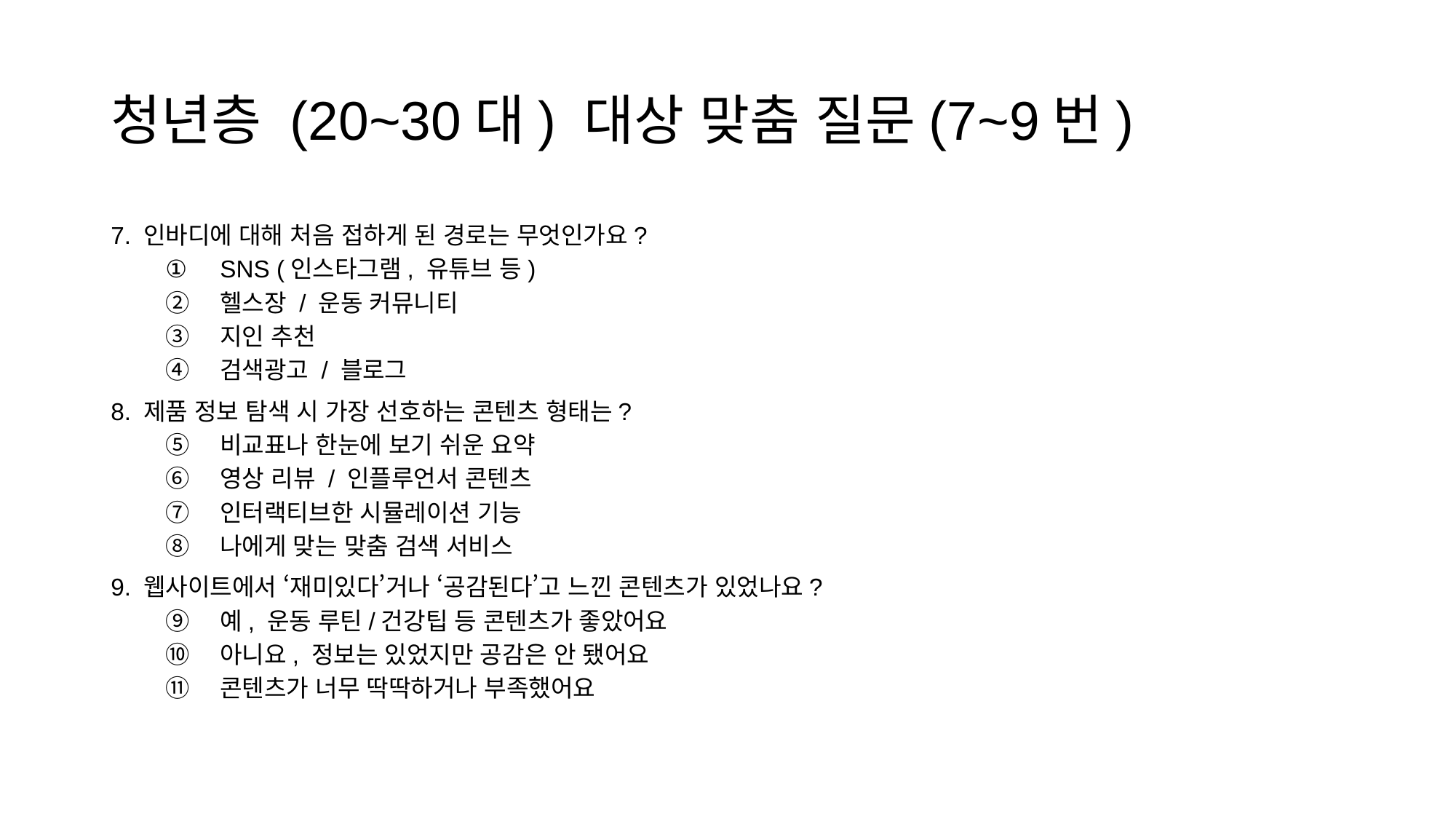

# 청년층 (20~30대) 대상 맞춤 질문(7~9번)
7. 인바디에 대해 처음 접하게 된 경로는 무엇인가요?
SNS (인스타그램, 유튜브 등)
헬스장 / 운동 커뮤니티
지인 추천
검색광고 / 블로그
8. 제품 정보 탐색 시 가장 선호하는 콘텐츠 형태는?
비교표나 한눈에 보기 쉬운 요약
영상 리뷰 / 인플루언서 콘텐츠
인터랙티브한 시뮬레이션 기능
나에게 맞는 맞춤 검색 서비스
9. 웹사이트에서 ‘재미있다’거나 ‘공감된다’고 느낀 콘텐츠가 있었나요?
예, 운동 루틴/건강팁 등 콘텐츠가 좋았어요
아니요, 정보는 있었지만 공감은 안 됐어요
콘텐츠가 너무 딱딱하거나 부족했어요